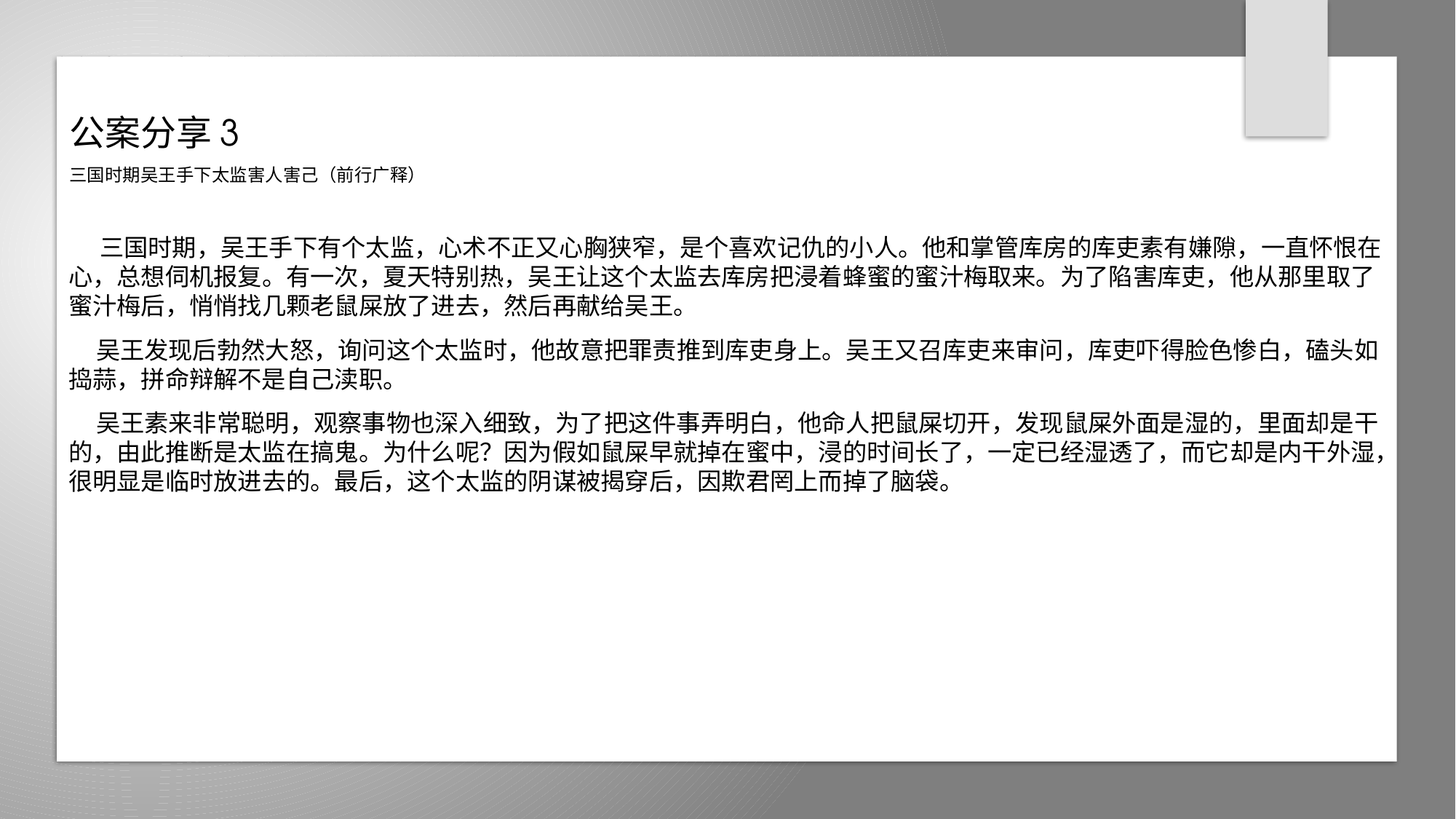

# 公案分享3 三国时期吴王手下太监害人害己（前行广释）
    三国时期，吴王手下有个太监，心术不正又心胸狭窄，是个喜欢记仇的小人。他和掌管库房的库吏素有嫌隙，一直怀恨在心，总想伺机报复。有一次，夏天特别热，吴王让这个太监去库房把浸着蜂蜜的蜜汁梅取来。为了陷害库吏，他从那里取了蜜汁梅后，悄悄找几颗老鼠屎放了进去，然后再献给吴王。
    吴王发现后勃然大怒，询问这个太监时，他故意把罪责推到库吏身上。吴王又召库吏来审问，库吏吓得脸色惨白，磕头如捣蒜，拼命辩解不是自己渎职。
    吴王素来非常聪明，观察事物也深入细致，为了把这件事弄明白，他命人把鼠屎切开，发现鼠屎外面是湿的，里面却是干的，由此推断是太监在搞鬼。为什么呢？因为假如鼠屎早就掉在蜜中，浸的时间长了，一定已经湿透了，而它却是内干外湿，很明显是临时放进去的。最后，这个太监的阴谋被揭穿后，因欺君罔上而掉了脑袋。